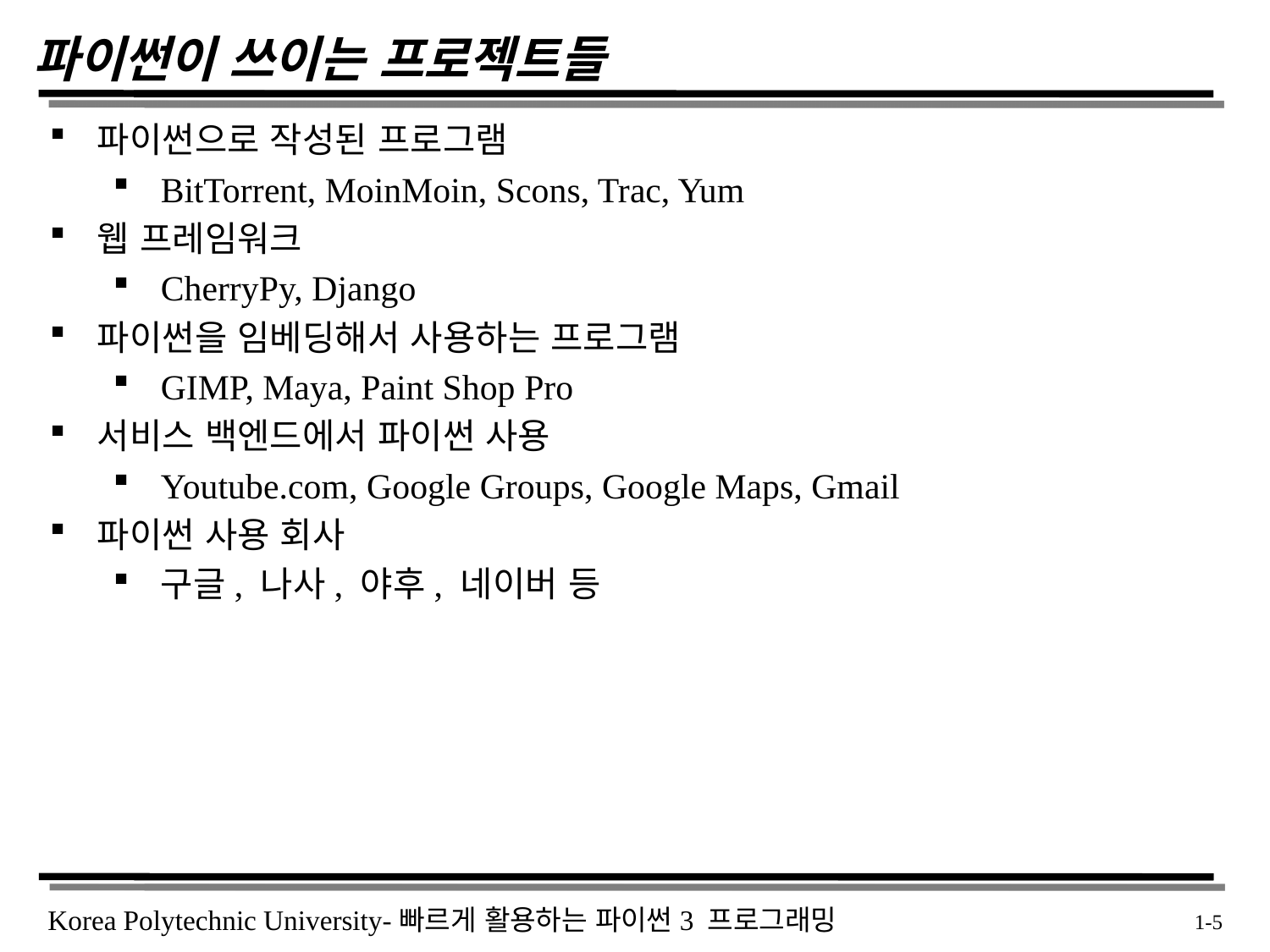

# 파이썬이 쓰이는 프로젝트들
파이썬으로 작성된 프로그램
BitTorrent, MoinMoin, Scons, Trac, Yum
웹 프레임워크
CherryPy, Django
파이썬을 임베딩해서 사용하는 프로그램
GIMP, Maya, Paint Shop Pro
서비스 백엔드에서 파이썬 사용
Youtube.com, Google Groups, Google Maps, Gmail
파이썬 사용 회사
구글, 나사, 야후, 네이버 등

 1-5